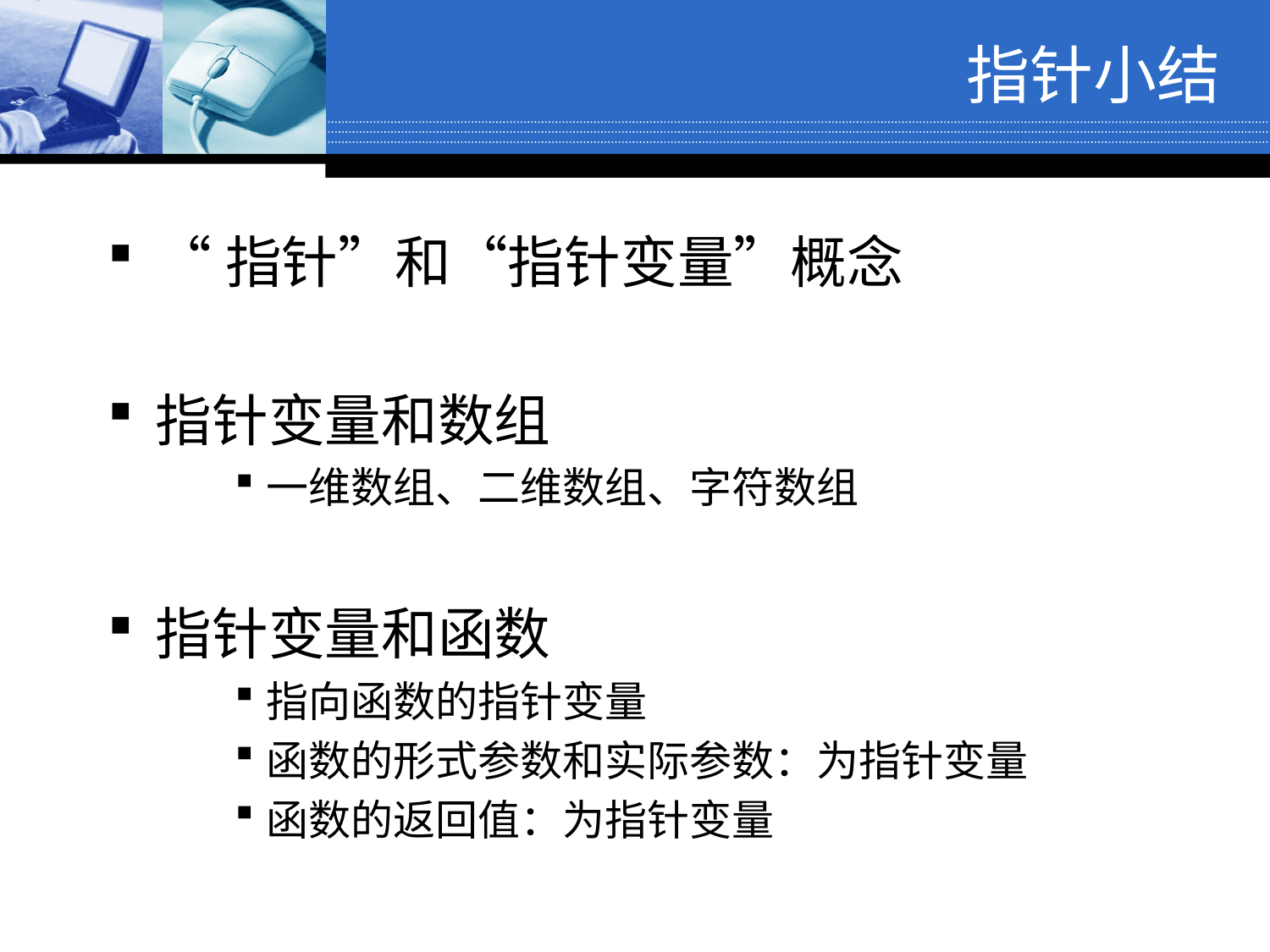

# 指针小结
“指针”和“指针变量”概念

指针变量和数组
一维数组、二维数组、字符数组

指针变量和函数
指向函数的指针变量
函数的形式参数和实际参数：为指针变量
函数的返回值：为指针变量